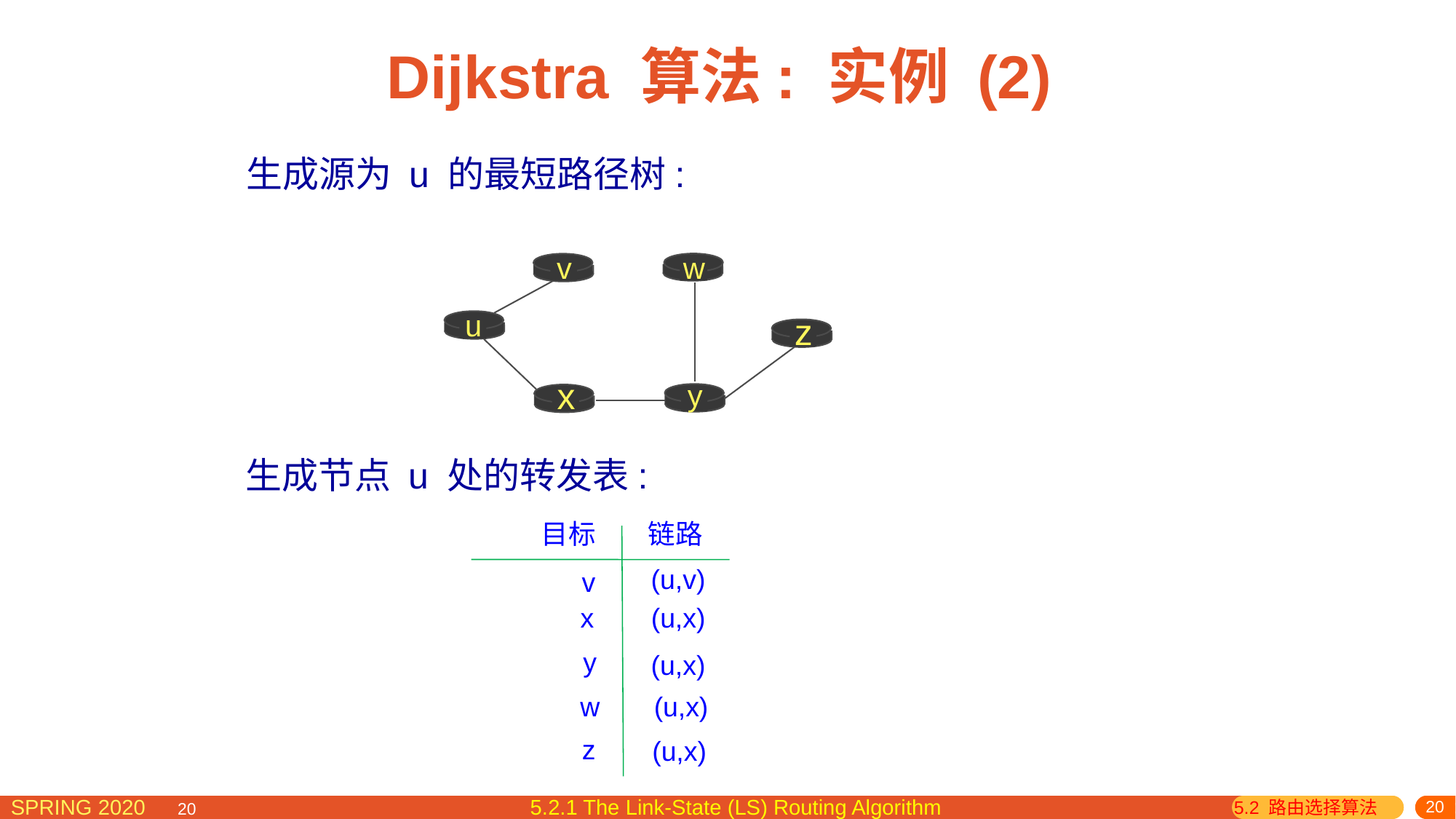

# Dijkstra 算法: 实例 (2)
生成源为 u 的最短路径树:
v

w

u

z

x

y

生成节点 u 处的转发表:
目标
链路

(u,v)

v
(u,x)
x
y
(u,x)
(u,x)
w
z
(u,x)
5.2.1 The Link-State (LS) Routing Algorithm
5.2 路由选择算法